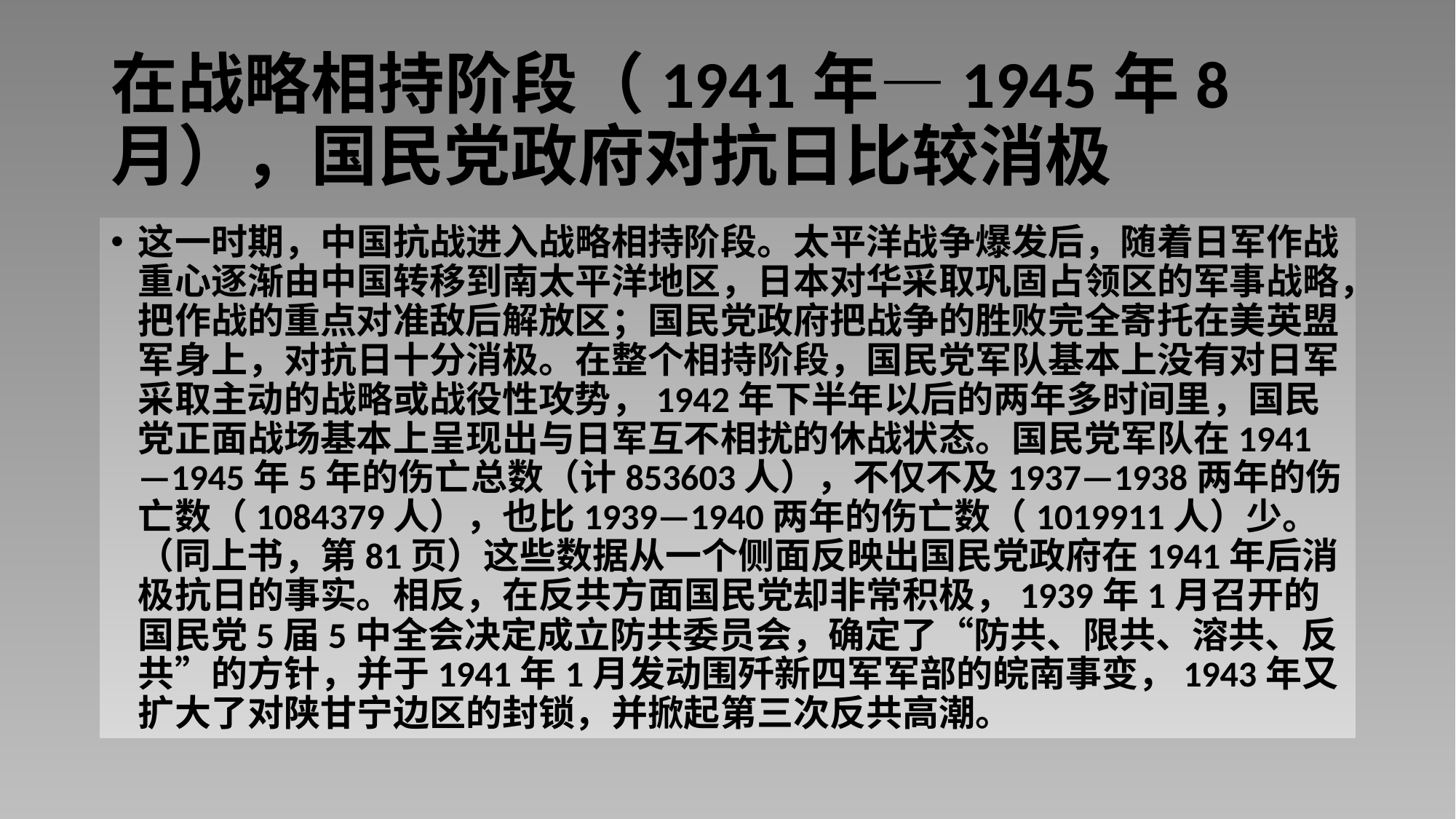

# 在战略相持阶段（1941年—1945年8月），国民党政府对抗日比较消极
这一时期，中国抗战进入战略相持阶段。太平洋战争爆发后，随着日军作战重心逐渐由中国转移到南太平洋地区，日本对华采取巩固占领区的军事战略，把作战的重点对准敌后解放区；国民党政府把战争的胜败完全寄托在美英盟军身上，对抗日十分消极。在整个相持阶段，国民党军队基本上没有对日军采取主动的战略或战役性攻势，1942年下半年以后的两年多时间里，国民党正面战场基本上呈现出与日军互不相扰的休战状态。国民党军队在1941—1945年5年的伤亡总数（计853603人），不仅不及1937—1938两年的伤亡数（1084379人），也比1939—1940两年的伤亡数（1019911人）少。（同上书，第81页）这些数据从一个侧面反映出国民党政府在1941年后消极抗日的事实。相反，在反共方面国民党却非常积极，1939年1月召开的国民党5届5中全会决定成立防共委员会，确定了“防共、限共、溶共、反共”的方针，并于1941年1月发动围歼新四军军部的皖南事变，1943年又扩大了对陕甘宁边区的封锁，并掀起第三次反共高潮。